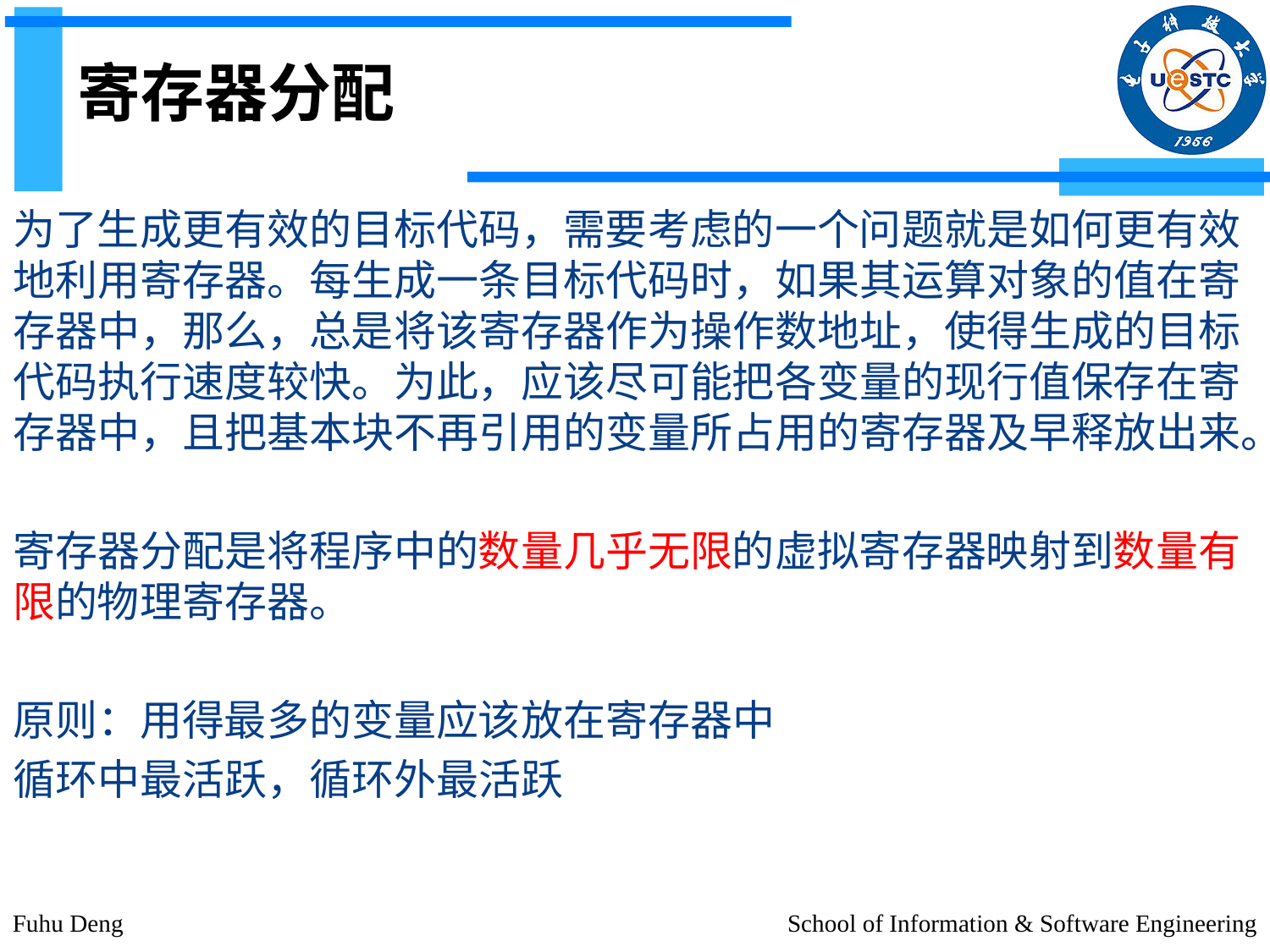

# 寄存器分配
为了生成更有效的目标代码，需要考虑的一个问题就是如何更有效地利用寄存器。每生成一条目标代码时，如果其运算对象的值在寄存器中，那么，总是将该寄存器作为操作数地址，使得生成的目标代码执行速度较快。为此，应该尽可能把各变量的现行值保存在寄存器中，且把基本块不再引用的变量所占用的寄存器及早释放出来。

寄存器分配是将程序中的数量几乎无限的虚拟寄存器映射到数量有限的物理寄存器。

原则：用得最多的变量应该放在寄存器中
循环中最活跃，循环外最活跃

Fuhu Deng
65
School of Information & Software Engineering